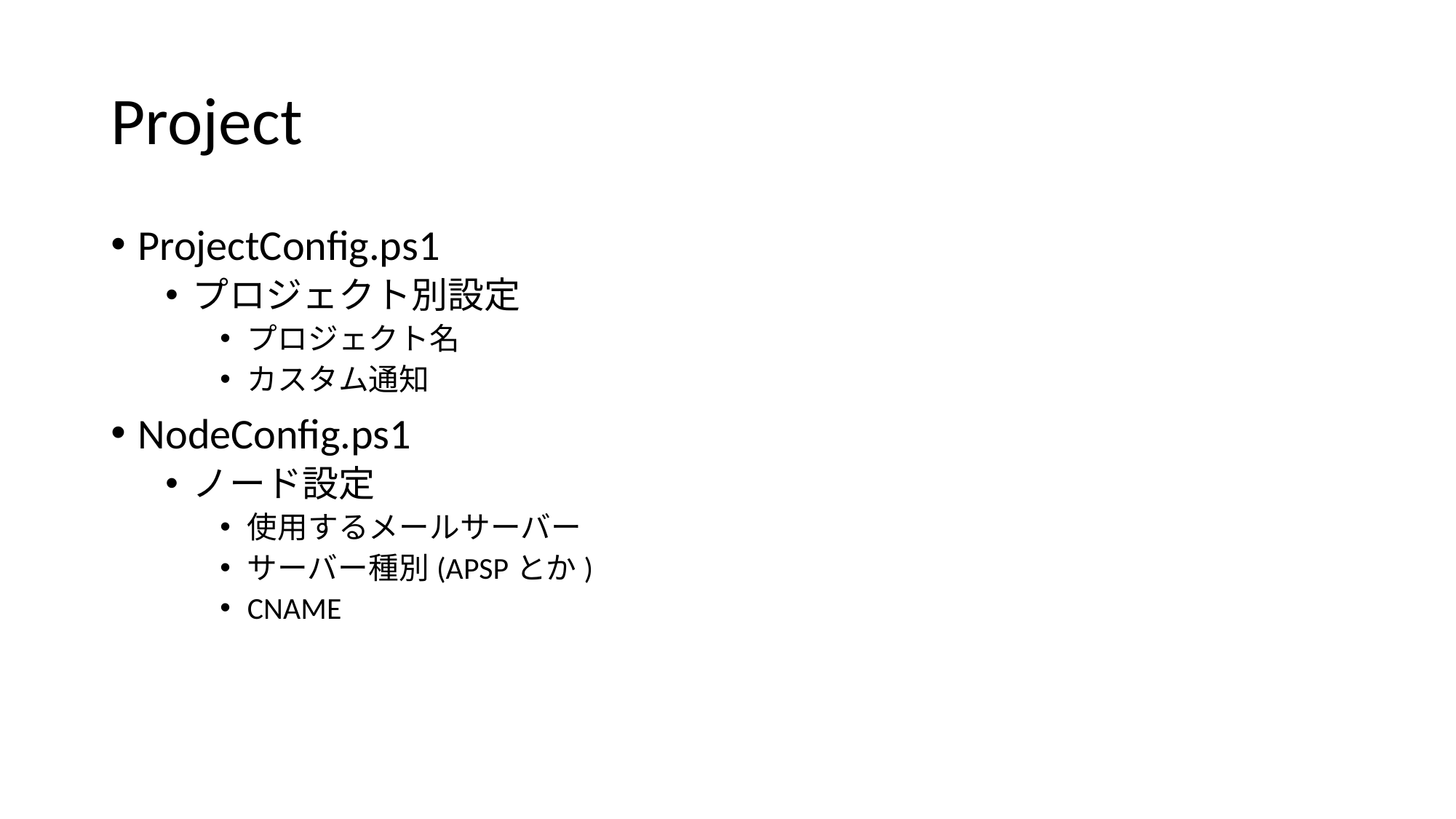

# Project
ProjectConfig.ps1
プロジェクト別設定
プロジェクト名
カスタム通知
NodeConfig.ps1
ノード設定
使用するメールサーバー
サーバー種別(APSPとか)
CNAME